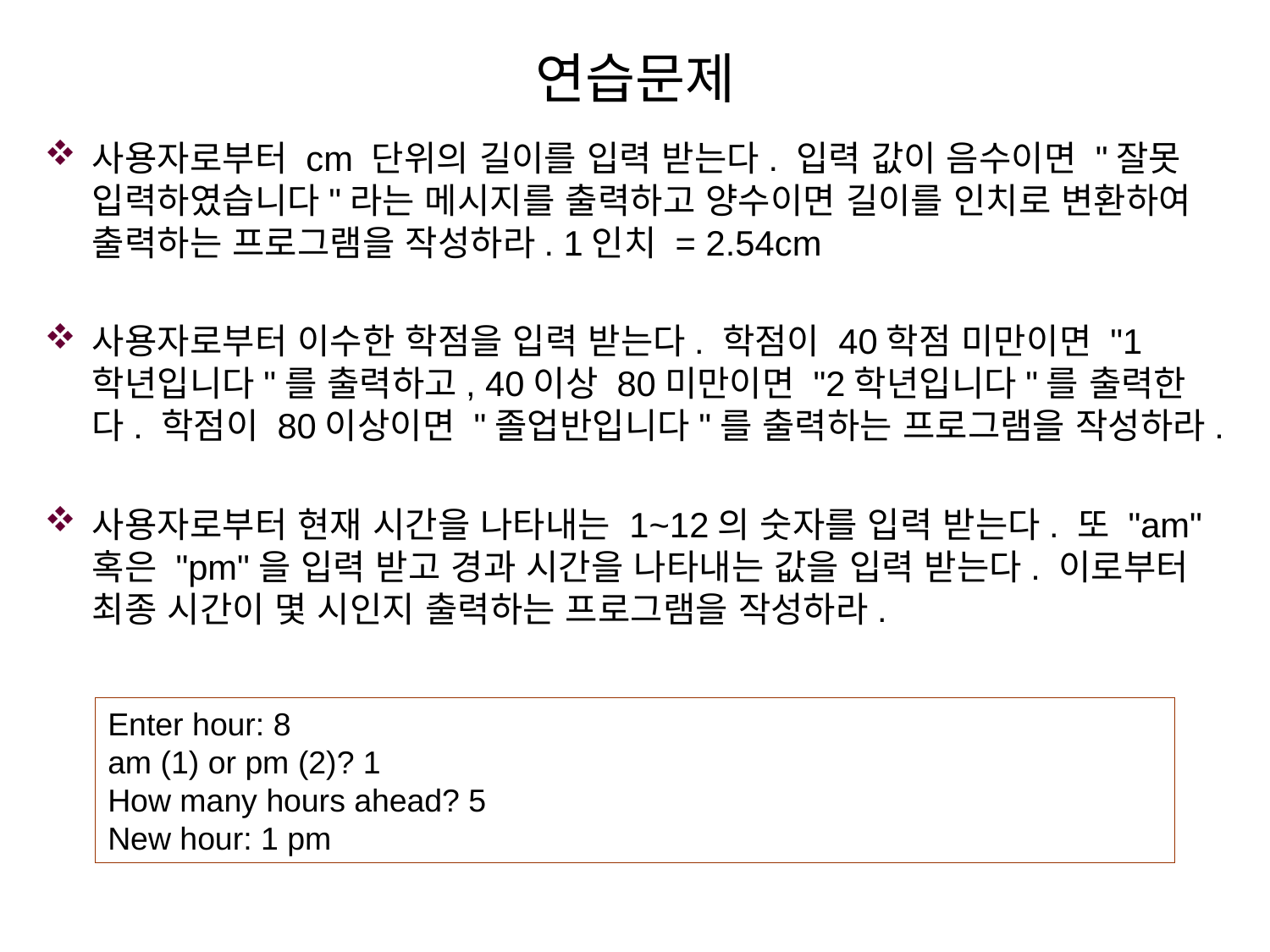

# 연습문제
사용자로부터 cm 단위의 길이를 입력 받는다. 입력 값이 음수이면 "잘못 입력하였습니다"라는 메시지를 출력하고 양수이면 길이를 인치로 변환하여 출력하는 프로그램을 작성하라. 1인치 = 2.54cm

사용자로부터 이수한 학점을 입력 받는다. 학점이 40학점 미만이면 "1학년입니다"를 출력하고, 40이상 80미만이면 "2학년입니다"를 출력한다. 학점이 80이상이면 "졸업반입니다"를 출력하는 프로그램을 작성하라.

사용자로부터 현재 시간을 나타내는 1~12의 숫자를 입력 받는다. 또 "am" 혹은 "pm"을 입력 받고 경과 시간을 나타내는 값을 입력 받는다. 이로부터 최종 시간이 몇 시인지 출력하는 프로그램을 작성하라.
Enter hour: 8
am (1) or pm (2)? 1
How many hours ahead? 5
New hour: 1 pm